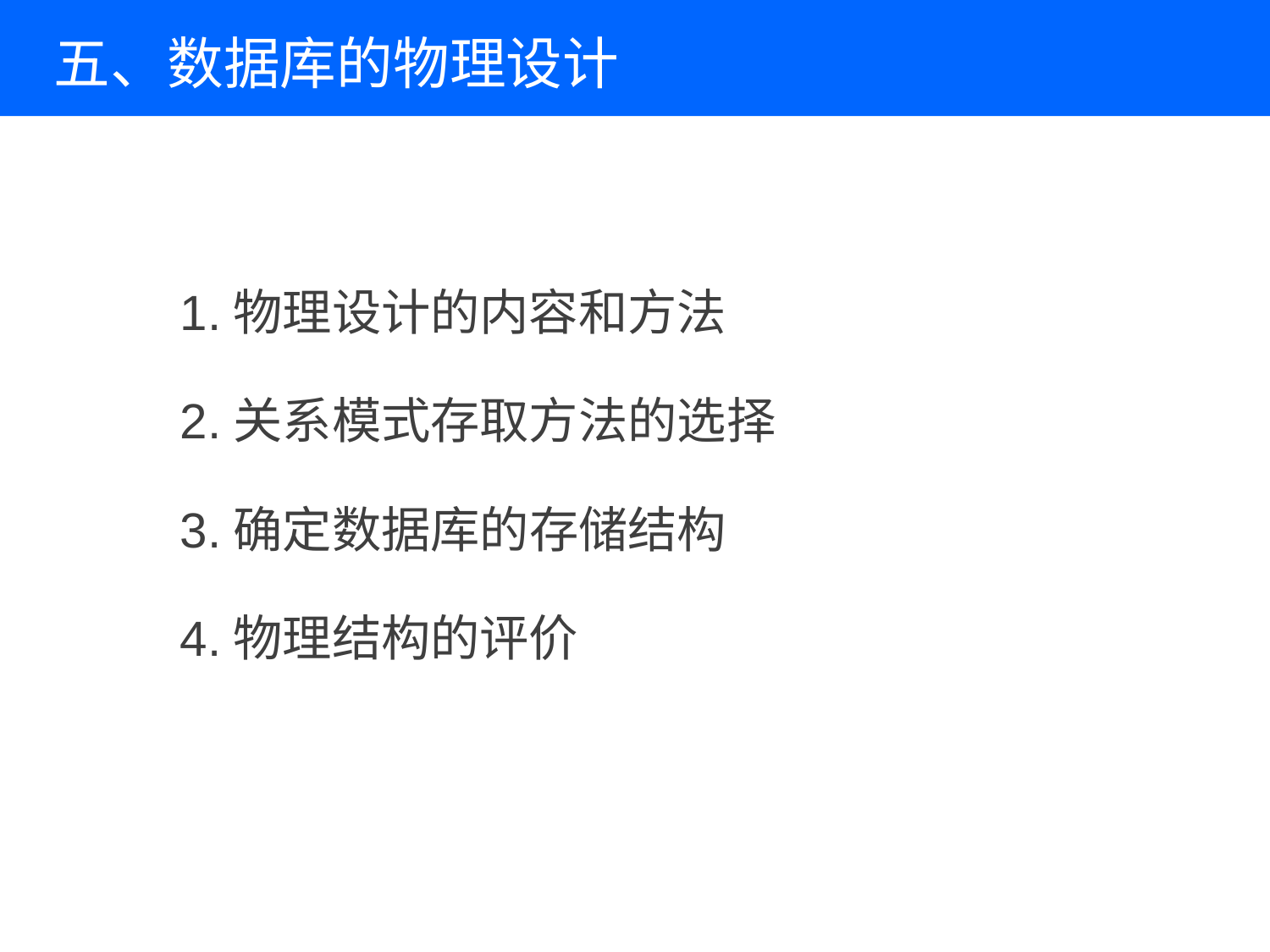

# 五、数据库的物理设计
1.物理设计的内容和方法
2.关系模式存取方法的选择
3.确定数据库的存储结构
4.物理结构的评价